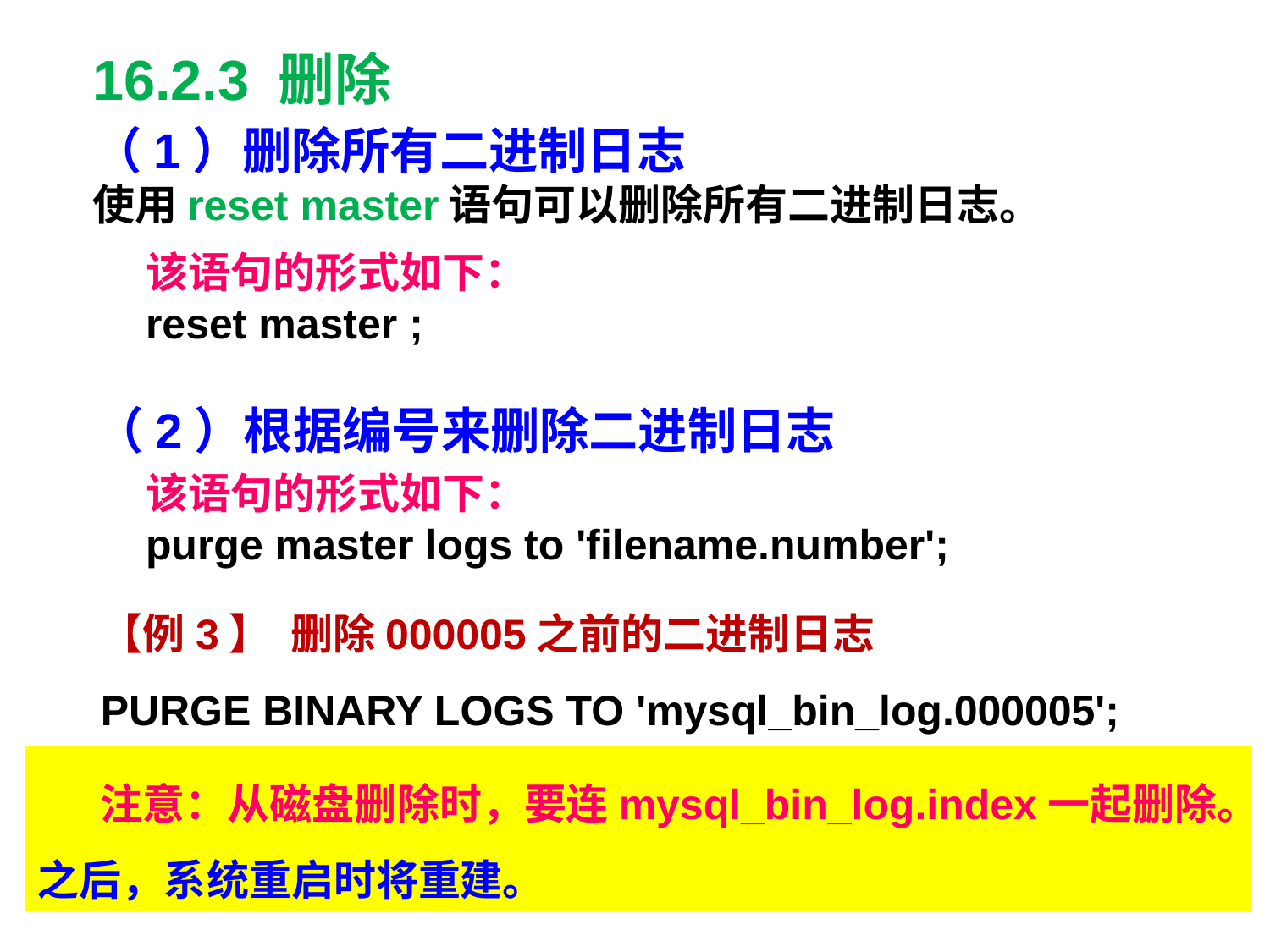

16.2.3 删除
（1）删除所有二进制日志
使用reset master语句可以删除所有二进制日志。
该语句的形式如下：
reset master ;
（2）根据编号来删除二进制日志
该语句的形式如下：
purge master logs to 'filename.number';
【例3】  删除000005之前的二进制日志
PURGE BINARY LOGS TO 'mysql_bin_log.000005';
注意：从磁盘删除时，要连mysql_bin_log.index一起删除。之后，系统重启时将重建。